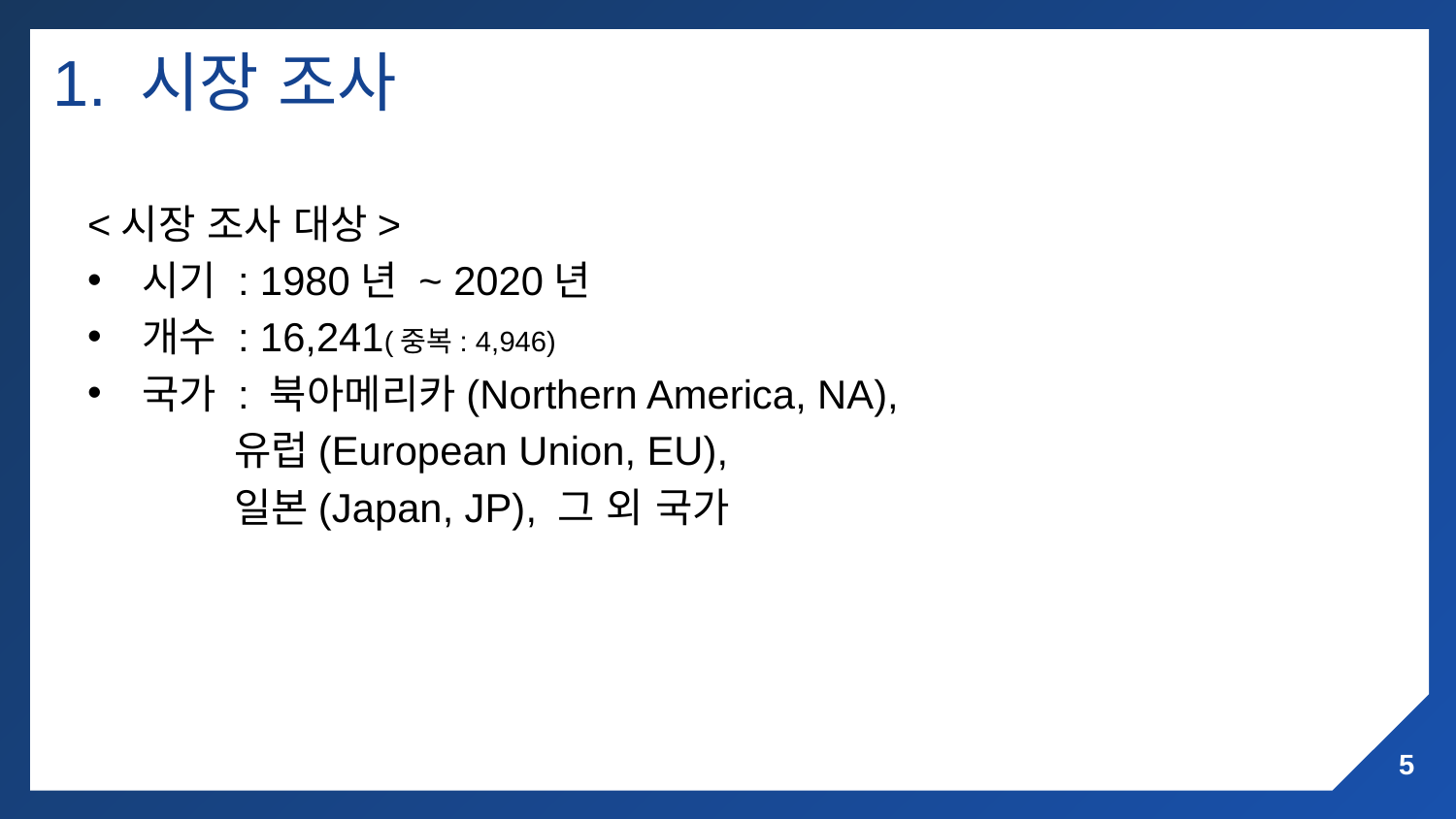

# 1. 시장 조사
<시장 조사 대상>
시기 : 1980년 ~ 2020년
개수 : 16,241(중복: 4,946)
국가 : 북아메리카(Northern America, NA),
            유럽(European Union, EU),
            일본(Japan, JP), 그 외 국가

5